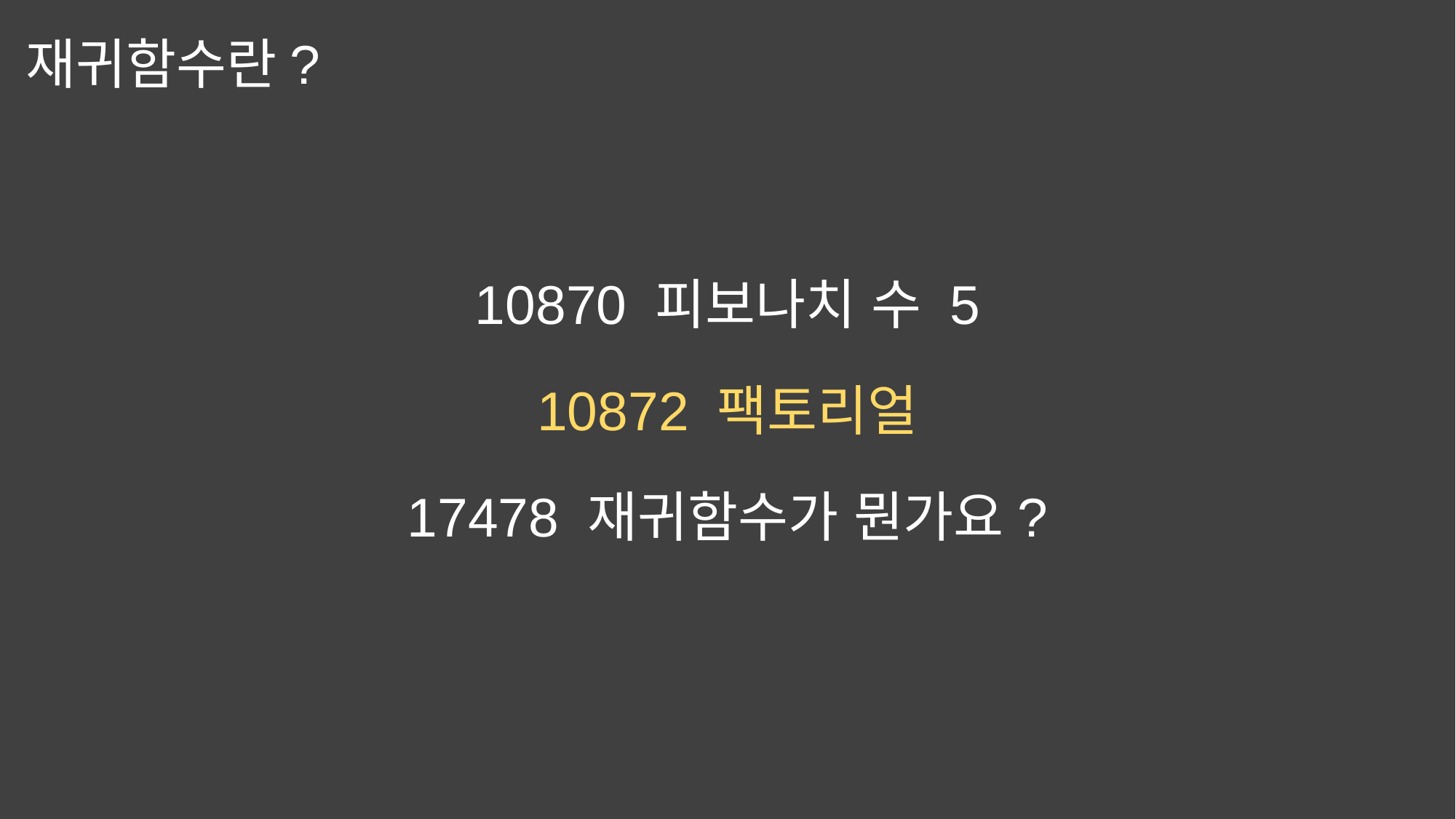

재귀함수란?
10870 피보나치 수 5
10872 팩토리얼
17478 재귀함수가 뭔가요?